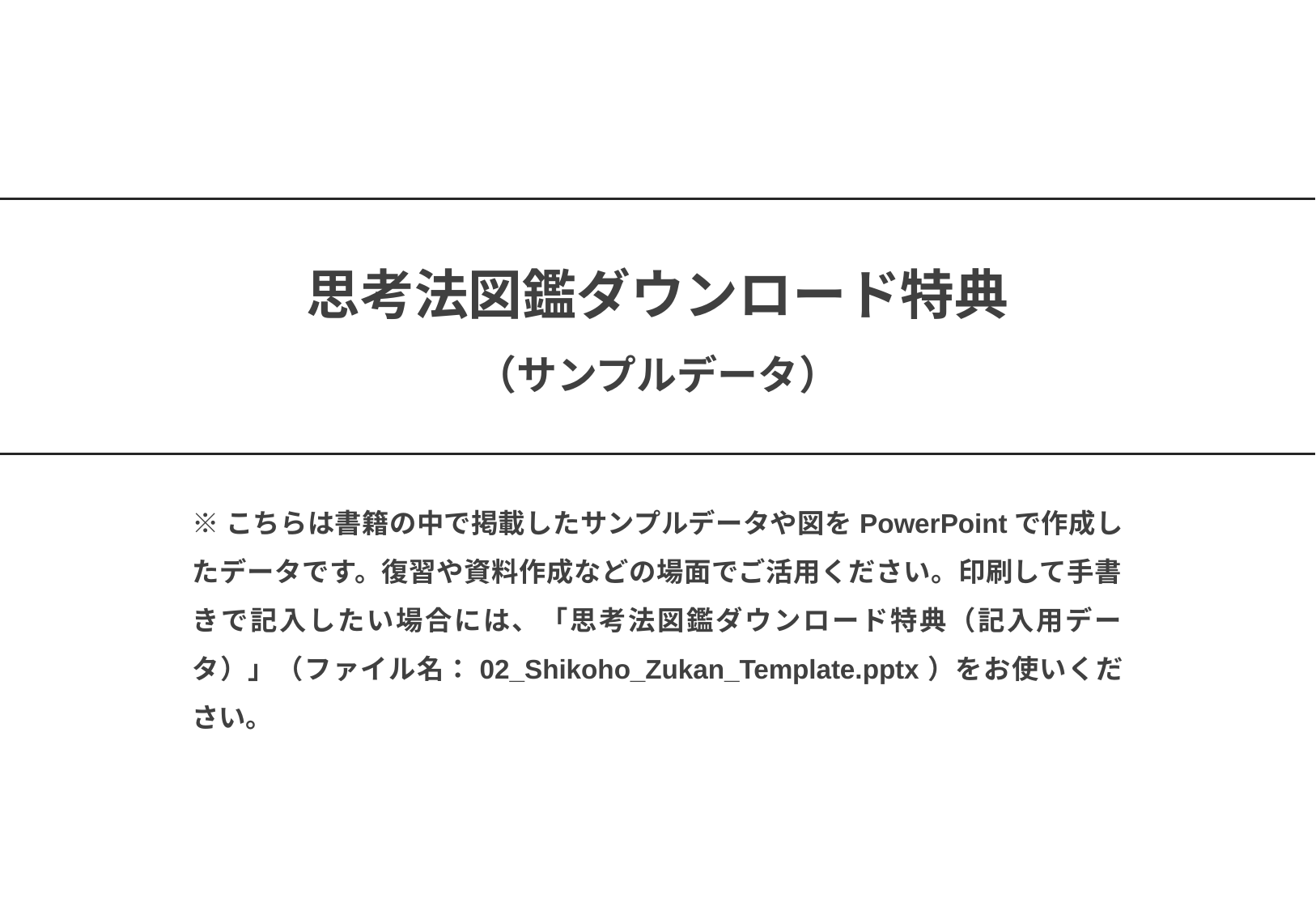

思考法図鑑ダウンロード特典
（サンプルデータ）
※こちらは書籍の中で掲載したサンプルデータや図をPowerPointで作成したデータです。復習や資料作成などの場面でご活用ください。印刷して手書きで記入したい場合には、「思考法図鑑ダウンロード特典（記入用データ）」（ファイル名：02_Shikoho_Zukan_Template.pptx）をお使いください。